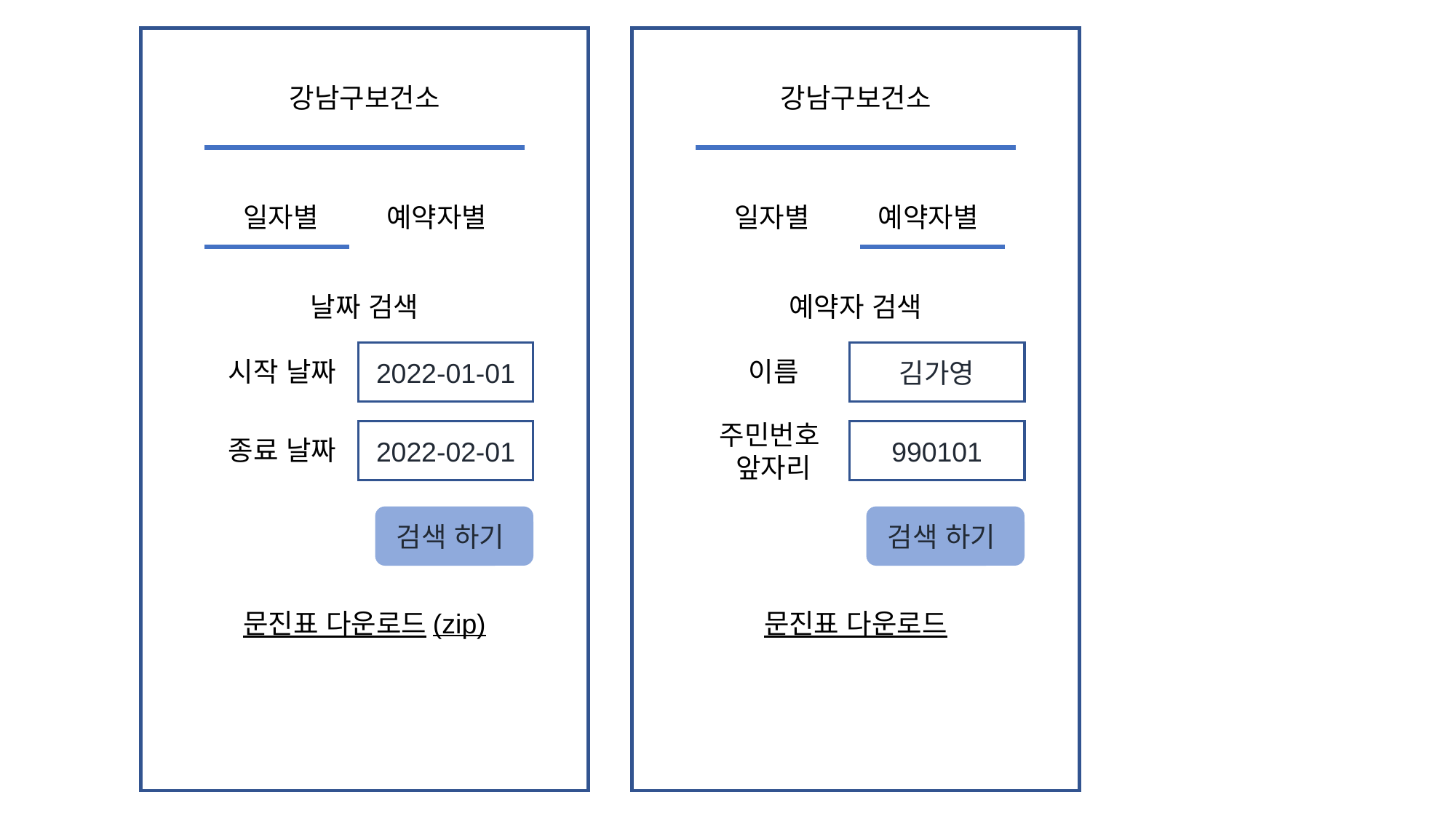

강남구보건소
강남구보건소

강남구보건소
강남구보건소
일자별
예약자별
일자별
예약자별
날짜 검색
예약자 검색
2022-01-01
김가영
시작 날짜
이름
주민번호
앞자리
2022-02-01
990101
종료 날짜
검색 하기
검색 하기
문진표 다운로드(zip)
문진표 다운로드